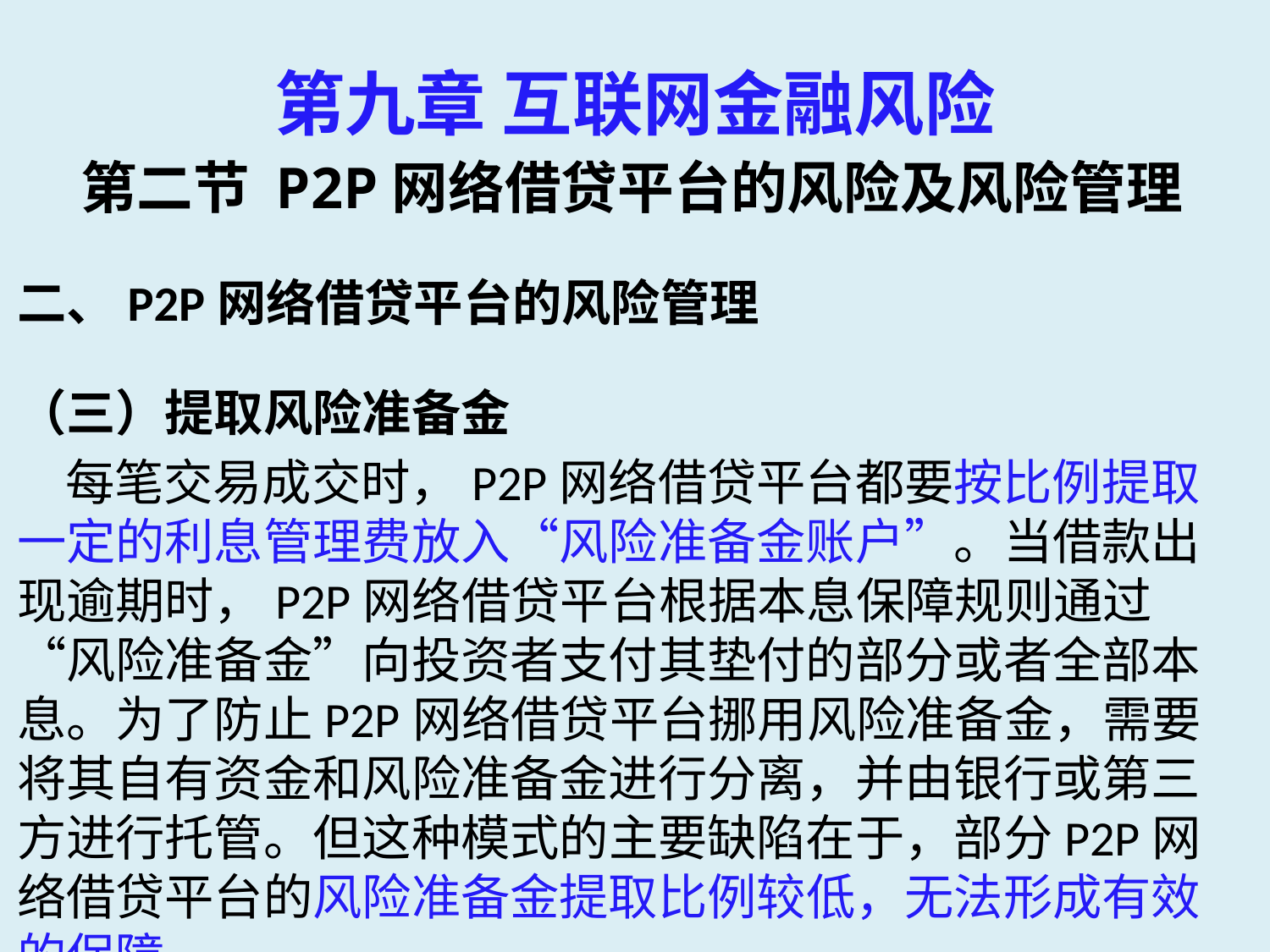

# 第九章 互联网金融风险
第二节 P2P网络借贷平台的风险及风险管理
二、P2P网络借贷平台的风险管理
（三）提取风险准备金
    每笔交易成交时，P2P网络借贷平台都要按比例提取一定的利息管理费放入“风险准备金账户”。当借款出现逾期时，P2P网络借贷平台根据本息保障规则通过“风险准备金”向投资者支付其垫付的部分或者全部本息。为了防止P2P网络借贷平台挪用风险准备金，需要将其自有资金和风险准备金进行分离，并由银行或第三方进行托管。但这种模式的主要缺陷在于，部分P2P网络借贷平台的风险准备金提取比例较低，无法形成有效的保障。
27